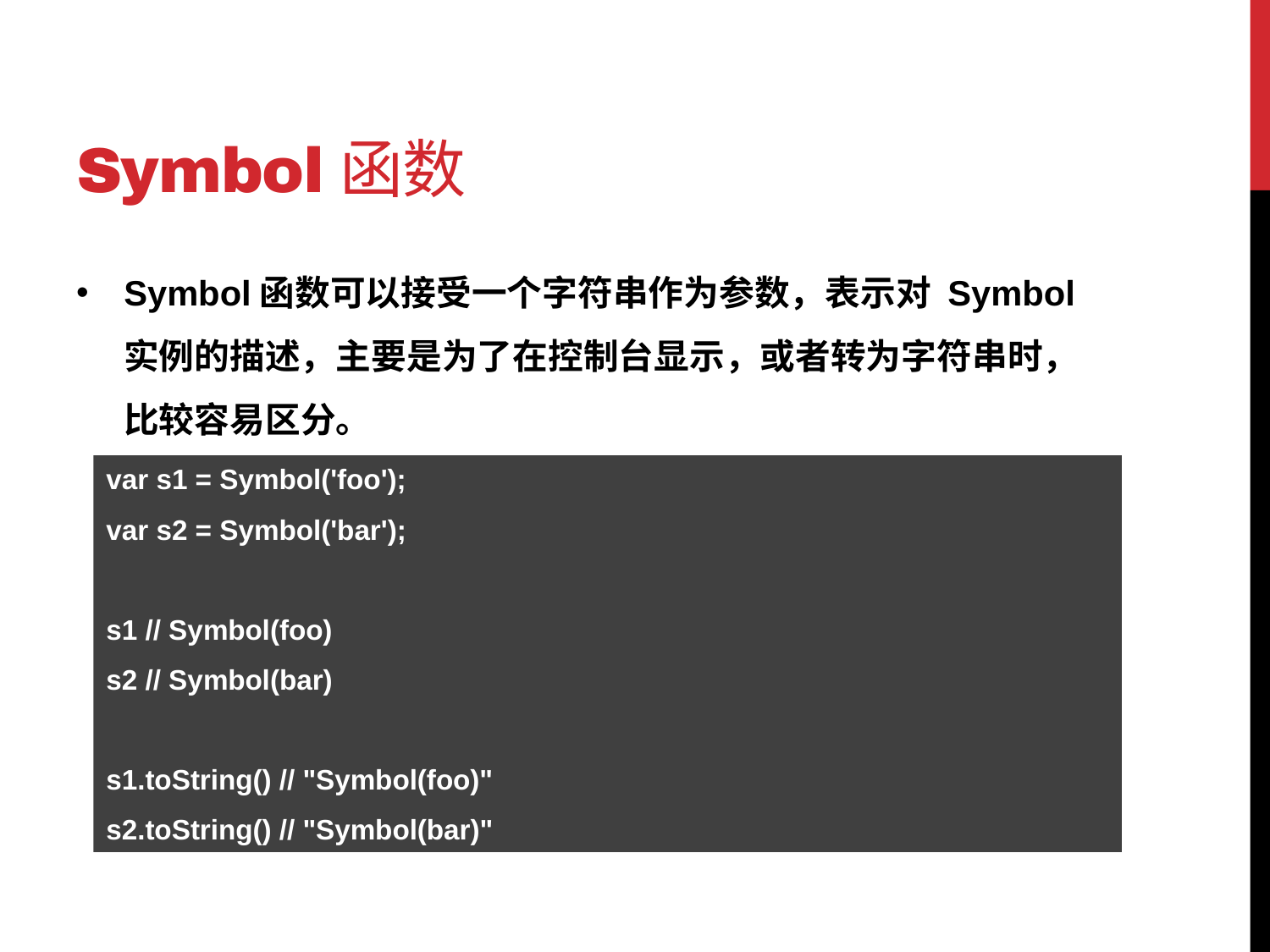

# Symbol函数
Symbol函数可以接受一个字符串作为参数，表示对 Symbol 实例的描述，主要是为了在控制台显示，或者转为字符串时，比较容易区分。

var s1 = Symbol('foo');
var s2 = Symbol('bar');

s1 // Symbol(foo)
s2 // Symbol(bar)

s1.toString() // "Symbol(foo)"
s2.toString() // "Symbol(bar)"